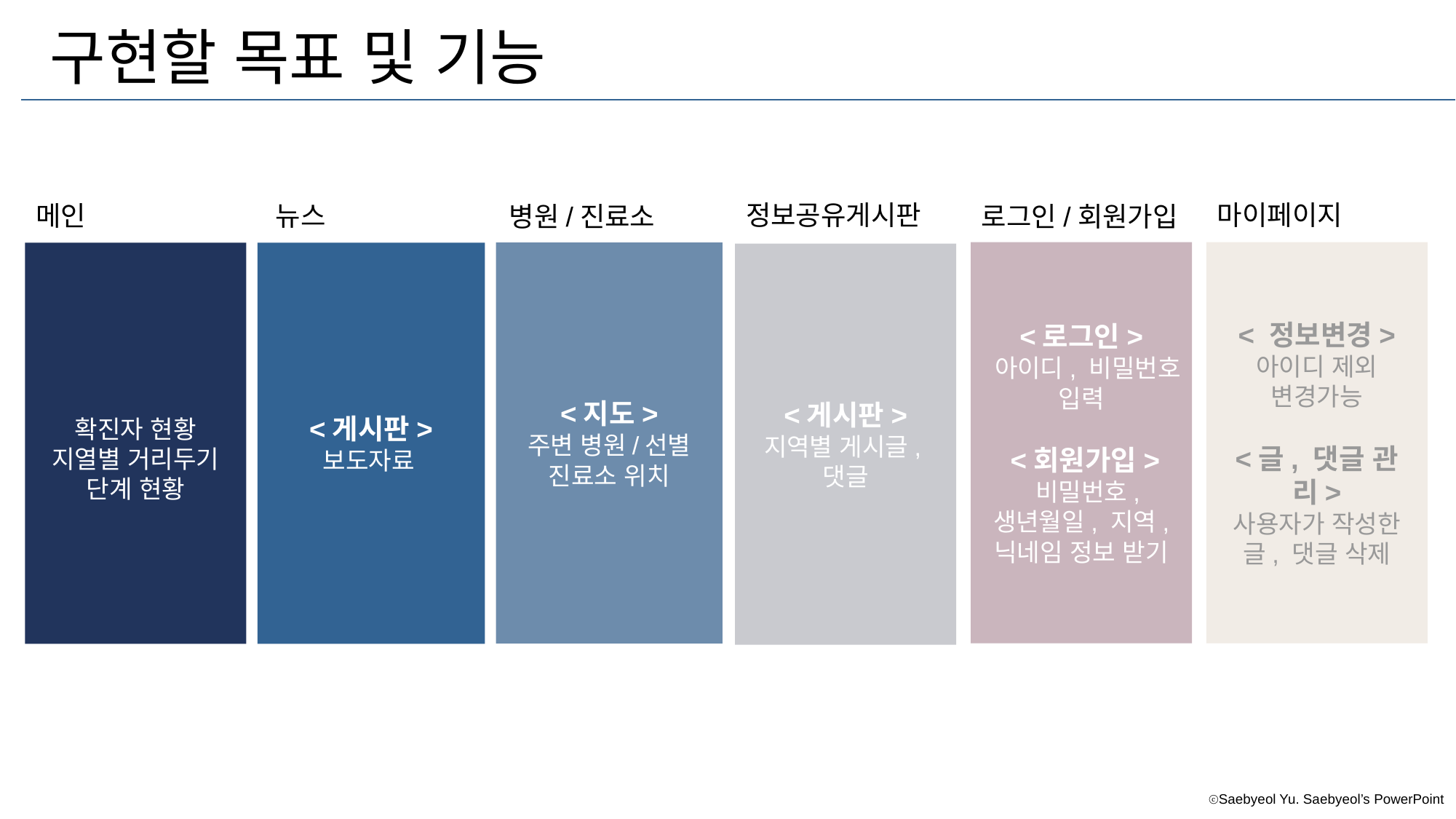

구현할 목표 및 기능

정보공유게시판
마이페이지
뉴스
메인
병원/진료소
로그인/회원가입
< 정보변경>
아이디 제외 변경가능

<글, 댓글 관리>
사용자가 작성한
글, 댓글 삭제
<로그인>
 아이디, 비밀번호 입력

 <회원가입>
 비밀번호, 생년월일, 지역, 닉네임 정보 받기
<지도>
주변 병원/선별 진료소 위치

확진자 현황
지열별 거리두기 단계 현황
<게시판>
보도자료
<게시판>
지역별 게시글,댓글